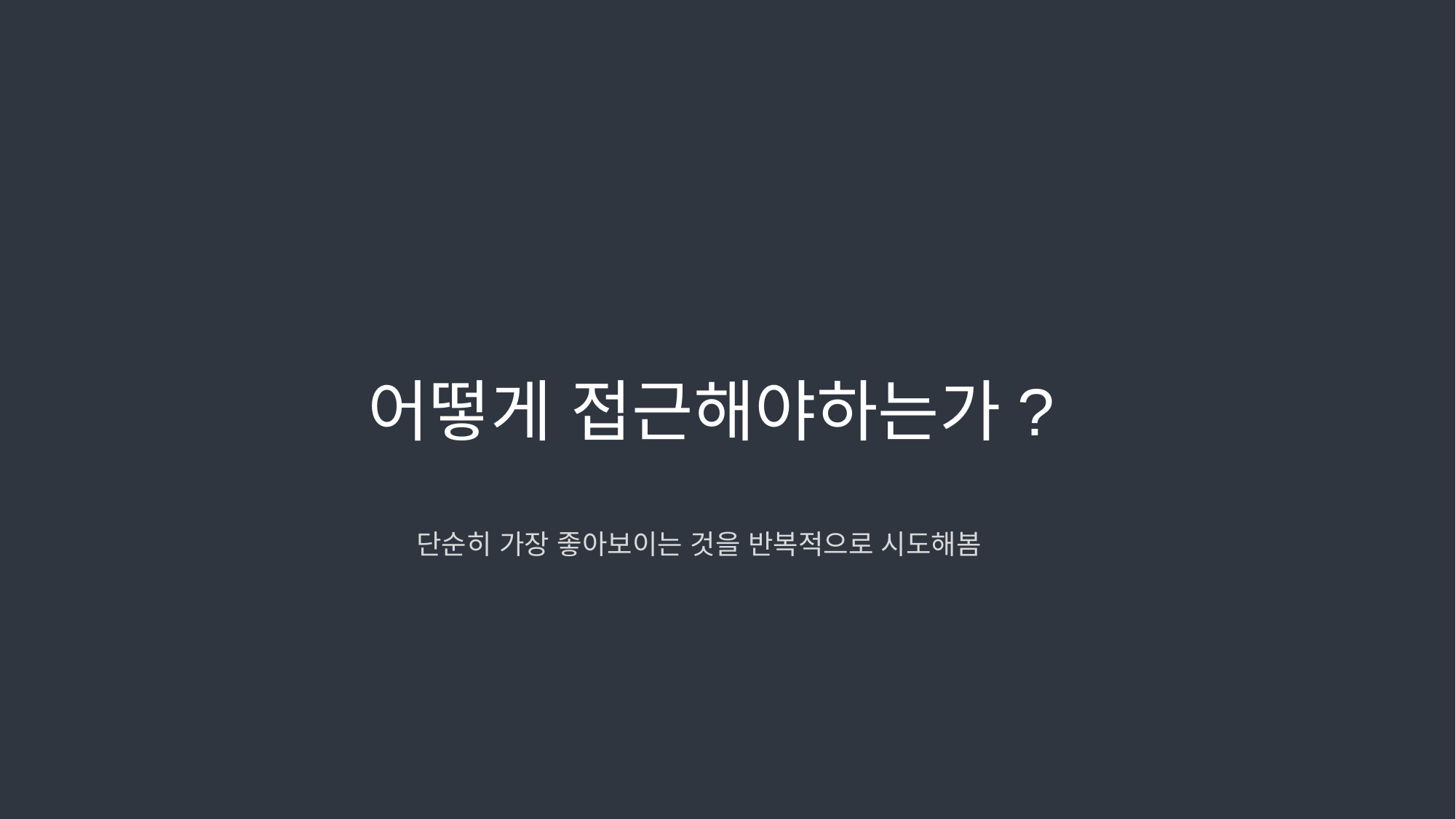

어떻게 접근해야하는가?
단순히 가장 좋아보이는 것을 반복적으로 시도해봄